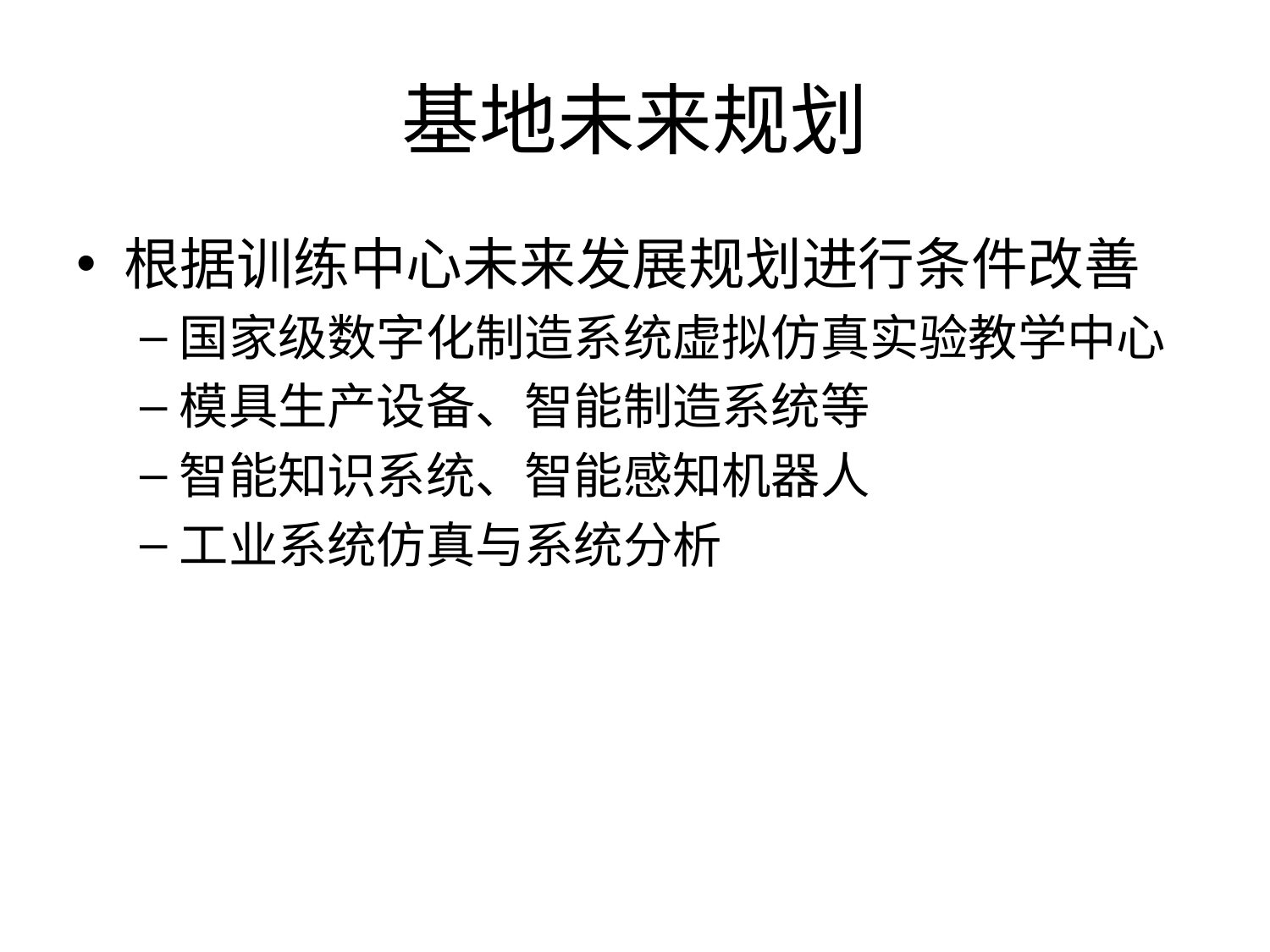

# 基地未来规划
根据训练中心未来发展规划进行条件改善
国家级数字化制造系统虚拟仿真实验教学中心
模具生产设备、智能制造系统等
智能知识系统、智能感知机器人
工业系统仿真与系统分析